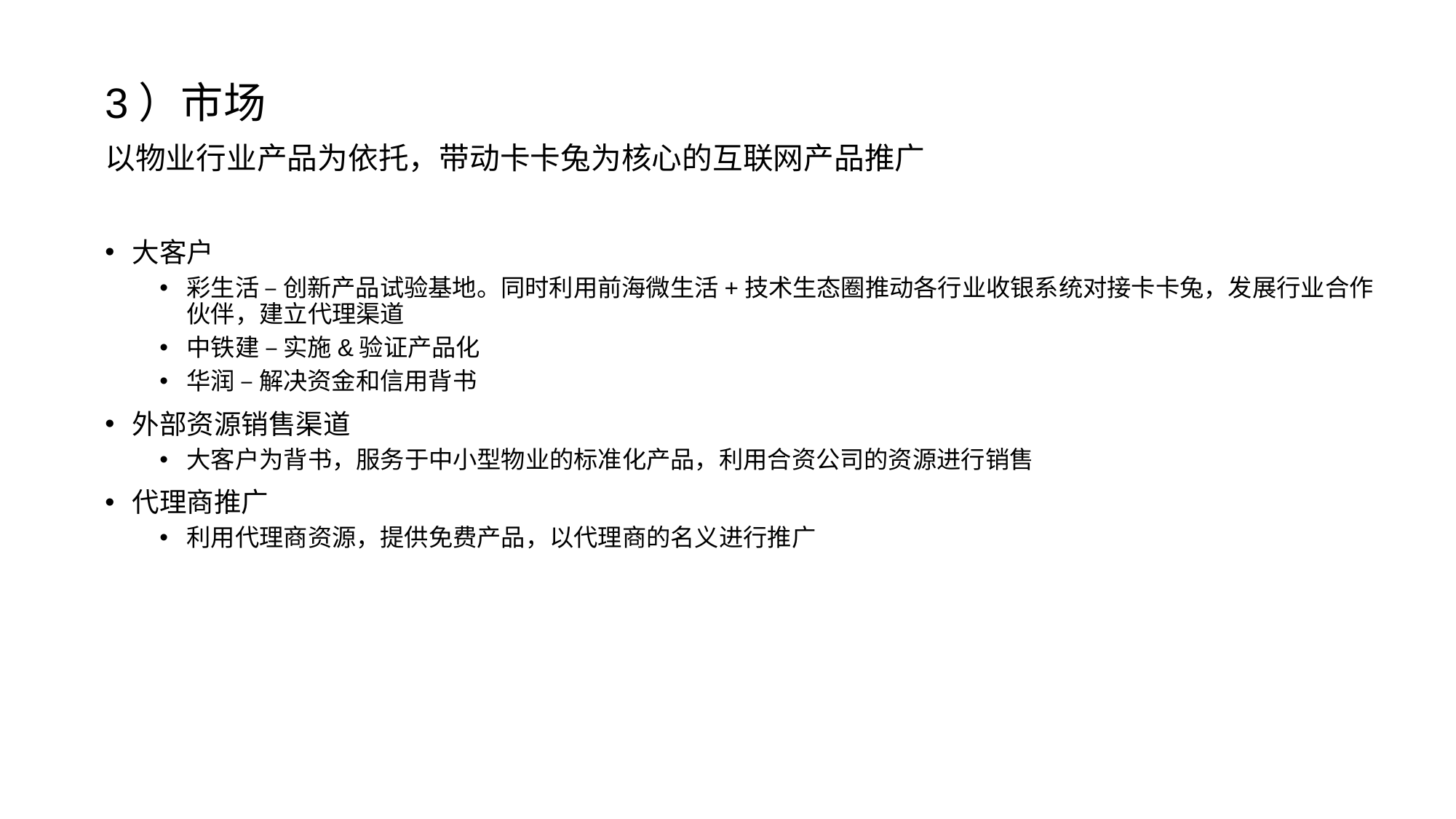

3）市场
以物业行业产品为依托，带动卡卡兔为核心的互联网产品推广

大客户
彩生活 – 创新产品试验基地。同时利用前海微生活+技术生态圈推动各行业收银系统对接卡卡兔，发展行业合作伙伴，建立代理渠道
中铁建 – 实施&验证产品化
华润 – 解决资金和信用背书
外部资源销售渠道
大客户为背书，服务于中小型物业的标准化产品，利用合资公司的资源进行销售
代理商推广
利用代理商资源，提供免费产品，以代理商的名义进行推广